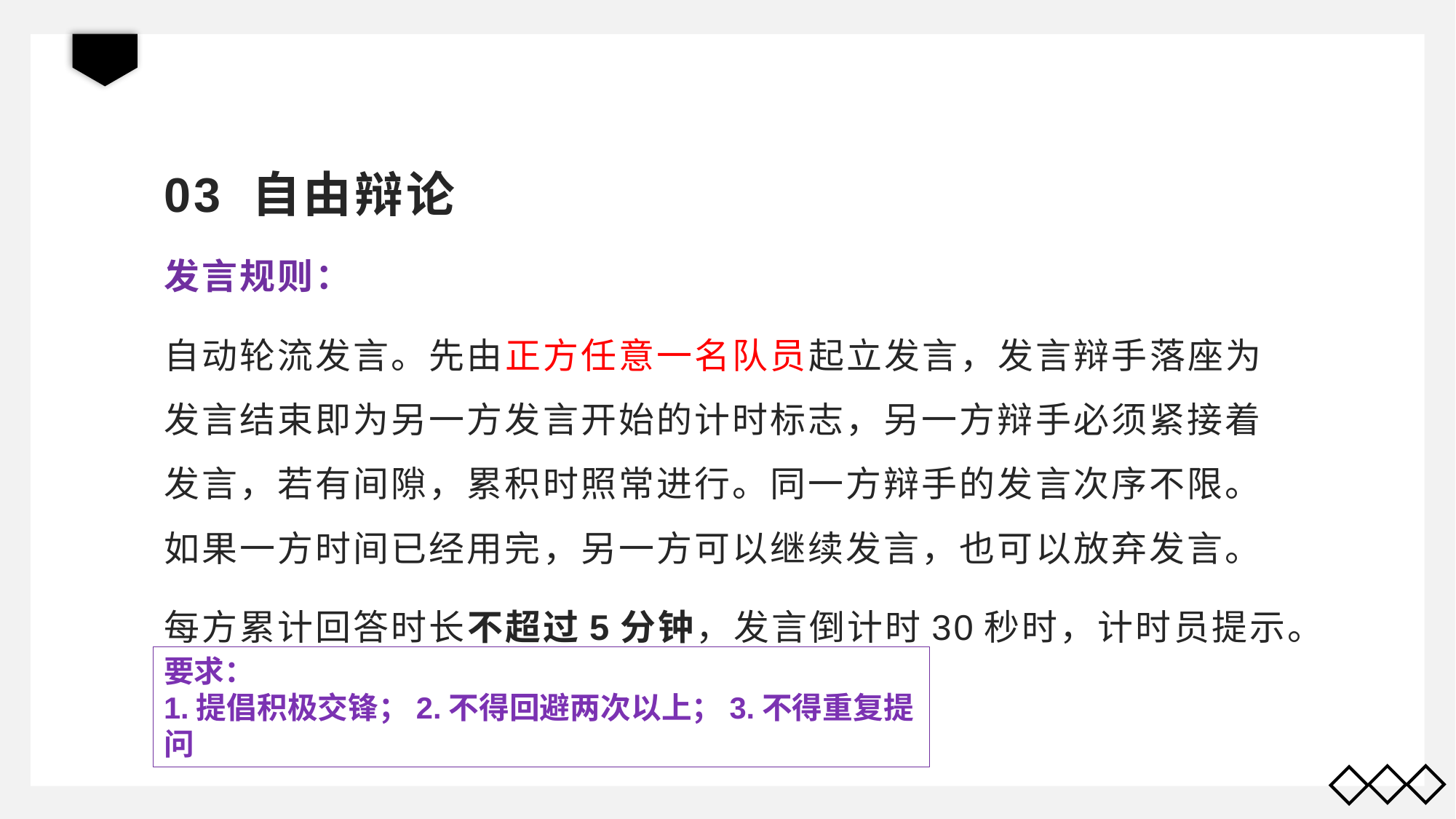

# 03 自由辩论
发言规则：
自动轮流发言。先由正方任意一名队员起立发言，发言辩手落座为发言结束即为另一方发言开始的计时标志，另一方辩手必须紧接着发言，若有间隙，累积时照常进行。同一方辩手的发言次序不限。如果一方时间已经用完，另一方可以继续发言，也可以放弃发言。
每方累计回答时长不超过5分钟，发言倒计时30秒时，计时员提示。
要求：
1.提倡积极交锋；2.不得回避两次以上；3.不得重复提问